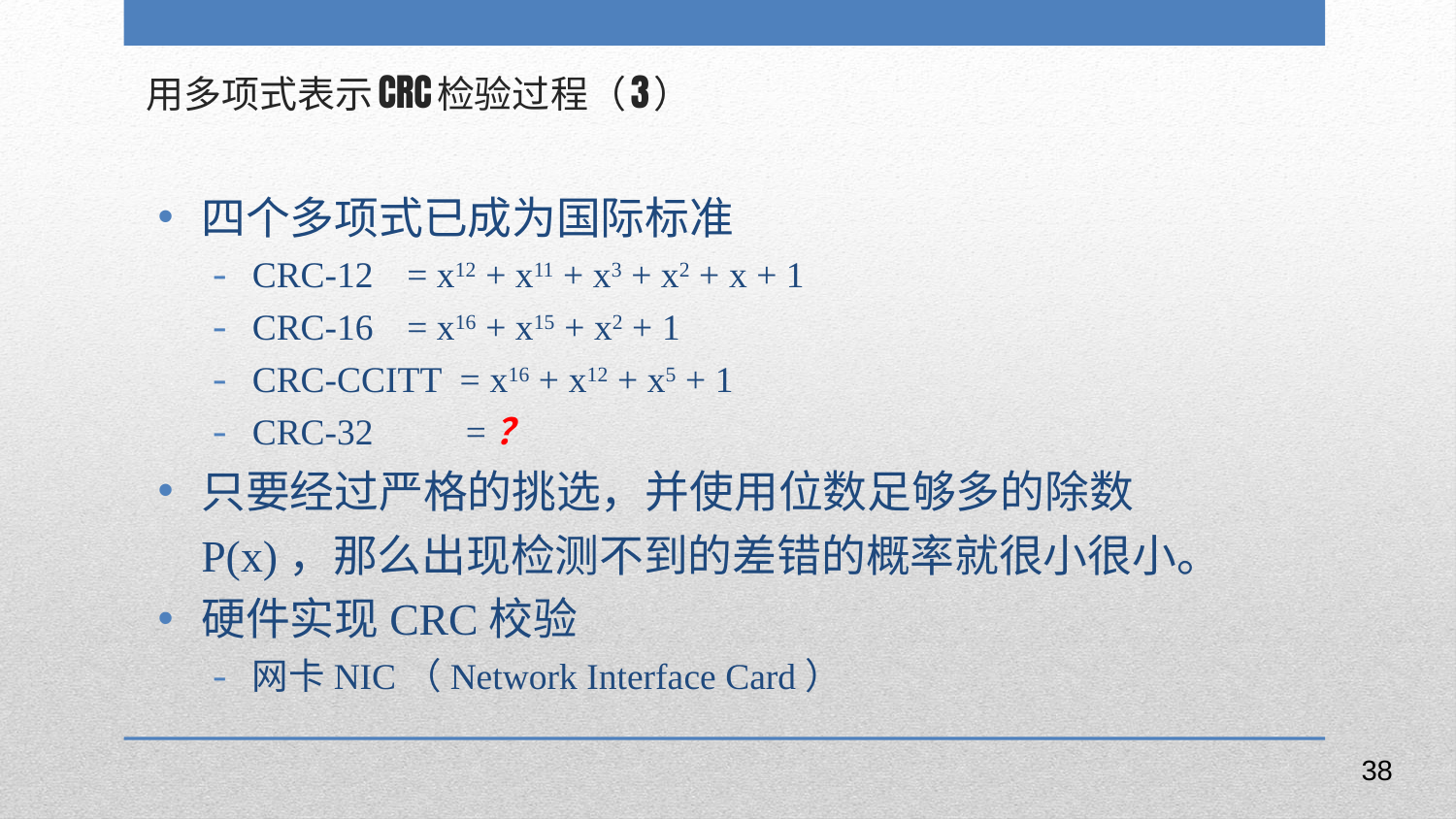

用多项式表示CRC检验过程（3）
四个多项式已成为国际标准
CRC-12 	 = x12 + x11 + x3 + x2 + x + 1
CRC-16 	 = x16 + x15 + x2 + 1
CRC-CCITT  = x16 + x12 + x5 + 1
CRC-32          =？
只要经过严格的挑选，并使用位数足够多的除数 P(x)，那么出现检测不到的差错的概率就很小很小。
硬件实现CRC校验
网卡NIC（Network Interface Card）
38